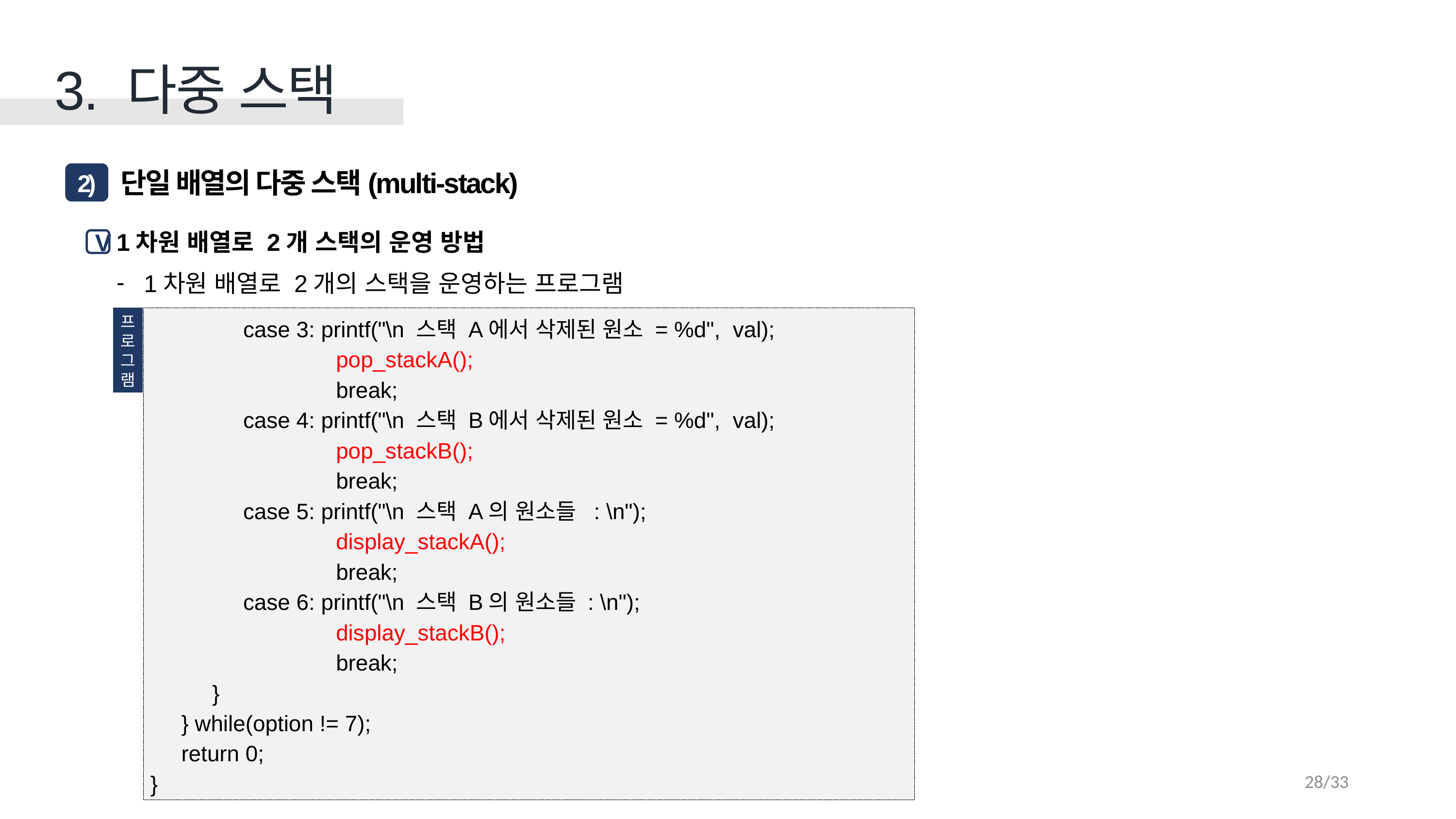

3. 다중 스택

 단일 배열의 다중 스택(multi-stack)
2)
1차원 배열로 2개 스택의 운영 방법

1차원 배열로 2개의 스택을 운영하는 프로그램
V
프
로
그
램
               case 3: printf("\n 스택 A에서 삭제된 원소 = %d",  val);
                              pop_stackA();
                              break;
               case 4: printf("\n 스택 B에서 삭제된 원소 = %d",  val);
                              pop_stackB();
                              break;
               case 5: printf("\n 스택 A의 원소들  : \n");
                              display_stackA();
                              break;
               case 6: printf("\n 스택 B의 원소들 : \n");
                              display_stackB();
                              break;
          }
     } while(option != 7);
     return 0;
}
28/33